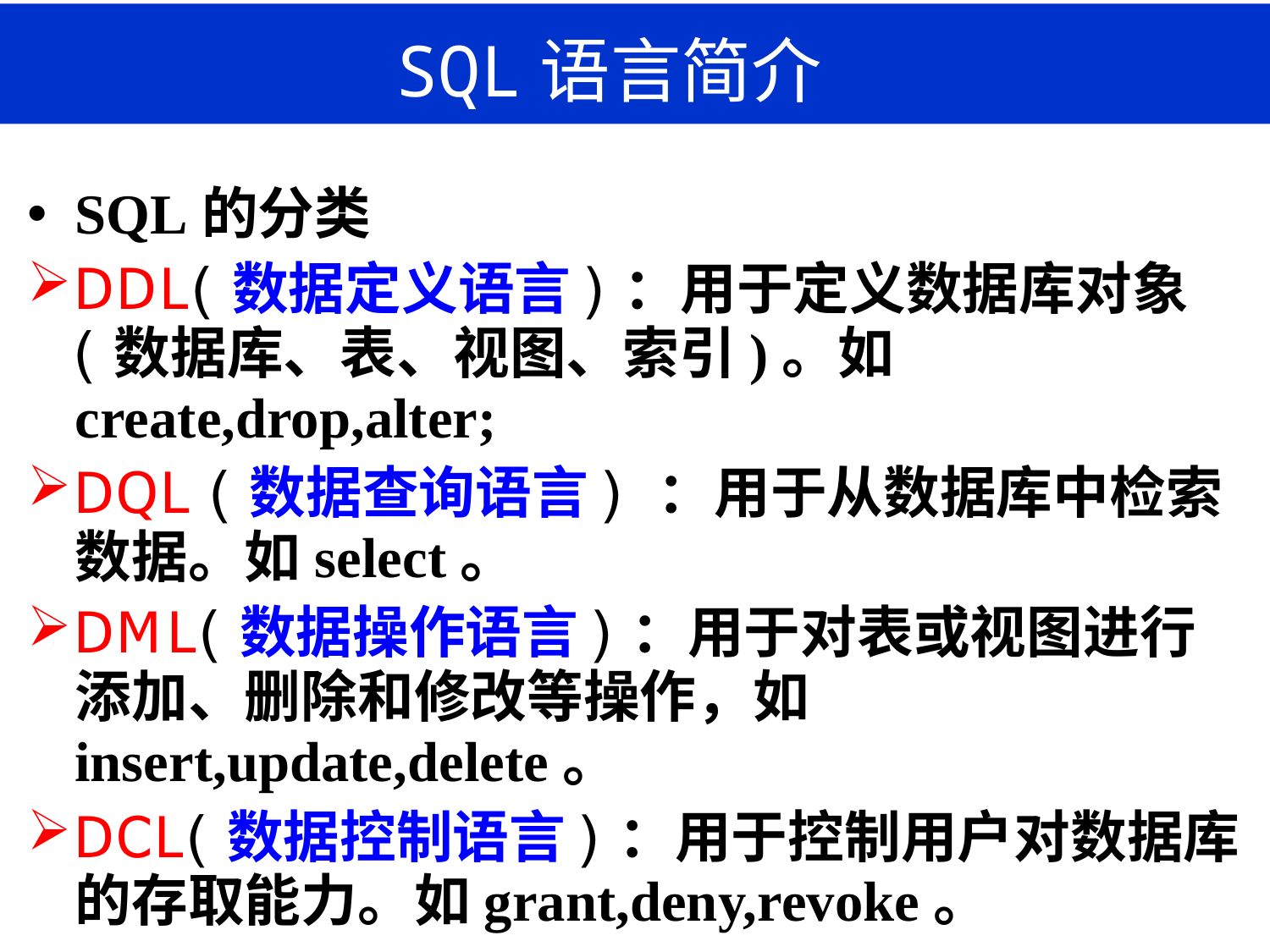

# SQL语言简介
SQL的分类
DDL(数据定义语言)：用于定义数据库对象(数据库、表、视图、索引)。如create,drop,alter;
DQL (数据查询语言) ：用于从数据库中检索数据。如select。
DML(数据操作语言)：用于对表或视图进行添加、删除和修改等操作，如  insert,update,delete。
DCL(数据控制语言)：用于控制用户对数据库的存取能力。如grant,deny,revoke。